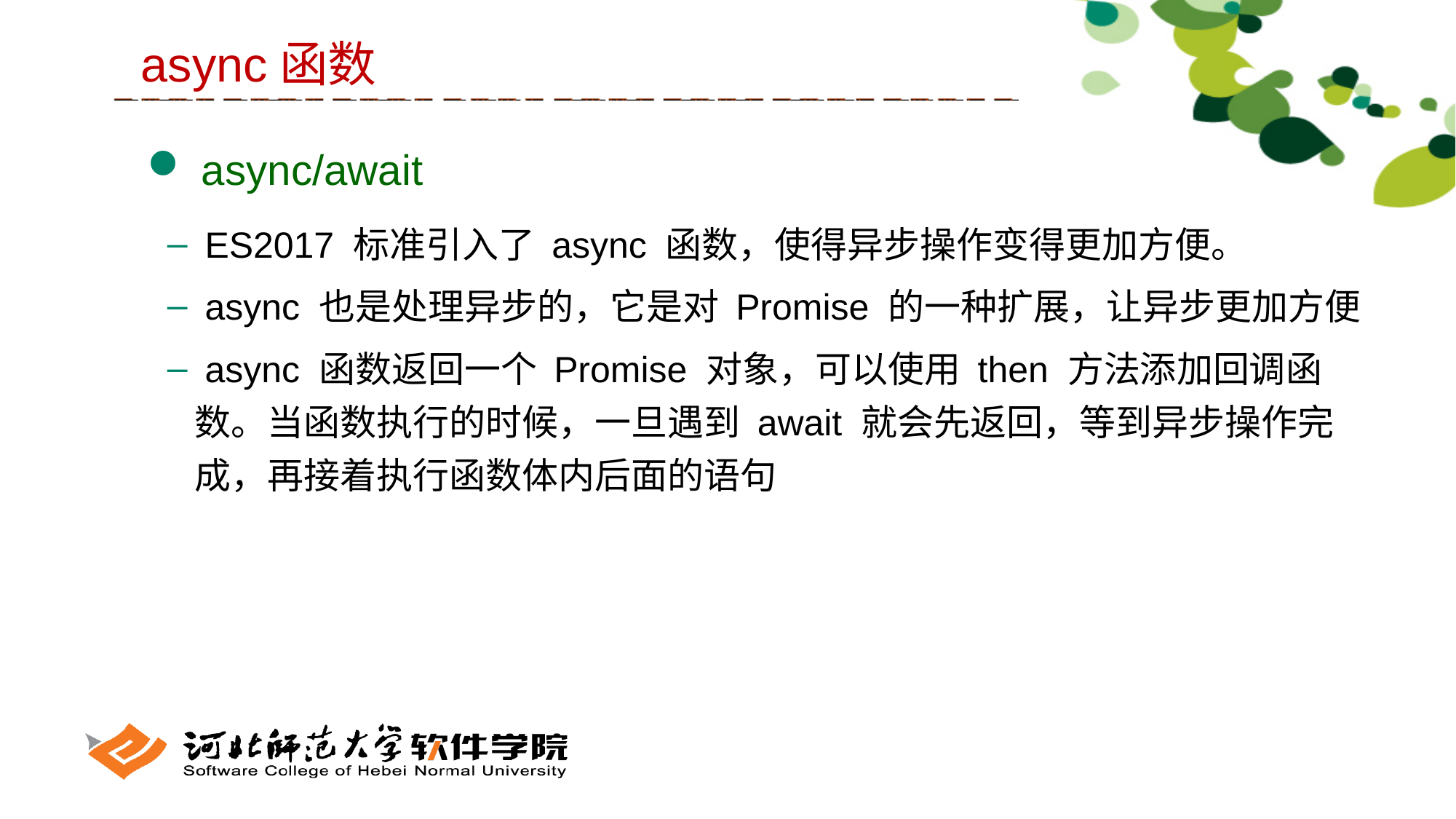

async函数

 async/await
 ES2017 标准引入了 async 函数，使得异步操作变得更加方便。
 async 也是处理异步的，它是对 Promise 的一种扩展，让异步更加方便
 async 函数返回一个 Promise 对象，可以使用 then 方法添加回调函数。当函数执行的时候，一旦遇到 await 就会先返回，等到异步操作完成，再接着执行函数体内后面的语句